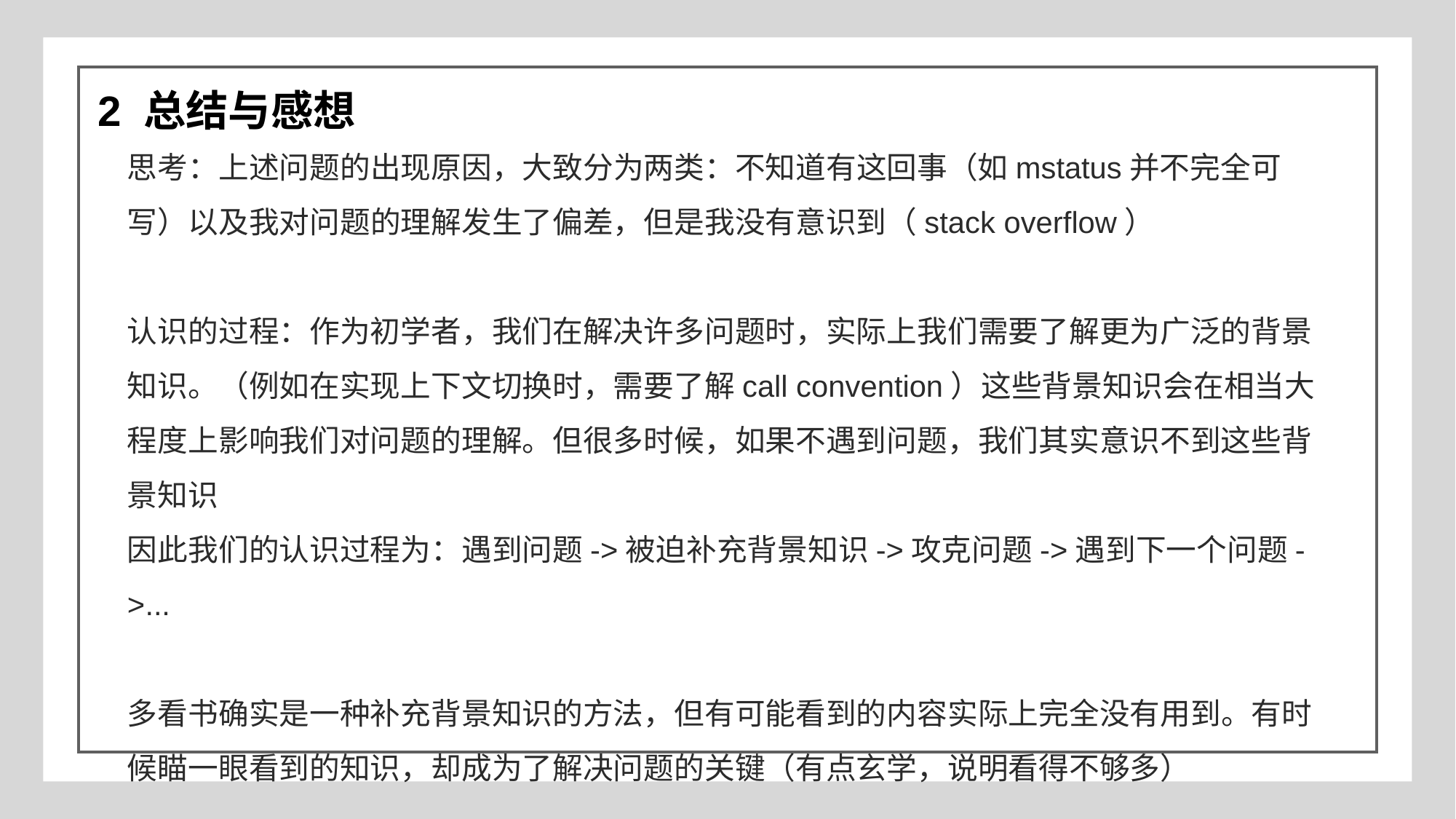

2 总结与感想
思考：上述问题的出现原因，大致分为两类：不知道有这回事（如mstatus并不完全可写）以及我对问题的理解发生了偏差，但是我没有意识到（stack overflow）

认识的过程：作为初学者，我们在解决许多问题时，实际上我们需要了解更为广泛的背景知识。（例如在实现上下文切换时，需要了解call convention）这些背景知识会在相当大程度上影响我们对问题的理解。但很多时候，如果不遇到问题，我们其实意识不到这些背景知识
因此我们的认识过程为：遇到问题->被迫补充背景知识->攻克问题->遇到下一个问题->...

多看书确实是一种补充背景知识的方法，但有可能看到的内容实际上完全没有用到。有时候瞄一眼看到的知识，却成为了解决问题的关键（有点玄学，说明看得不够多）